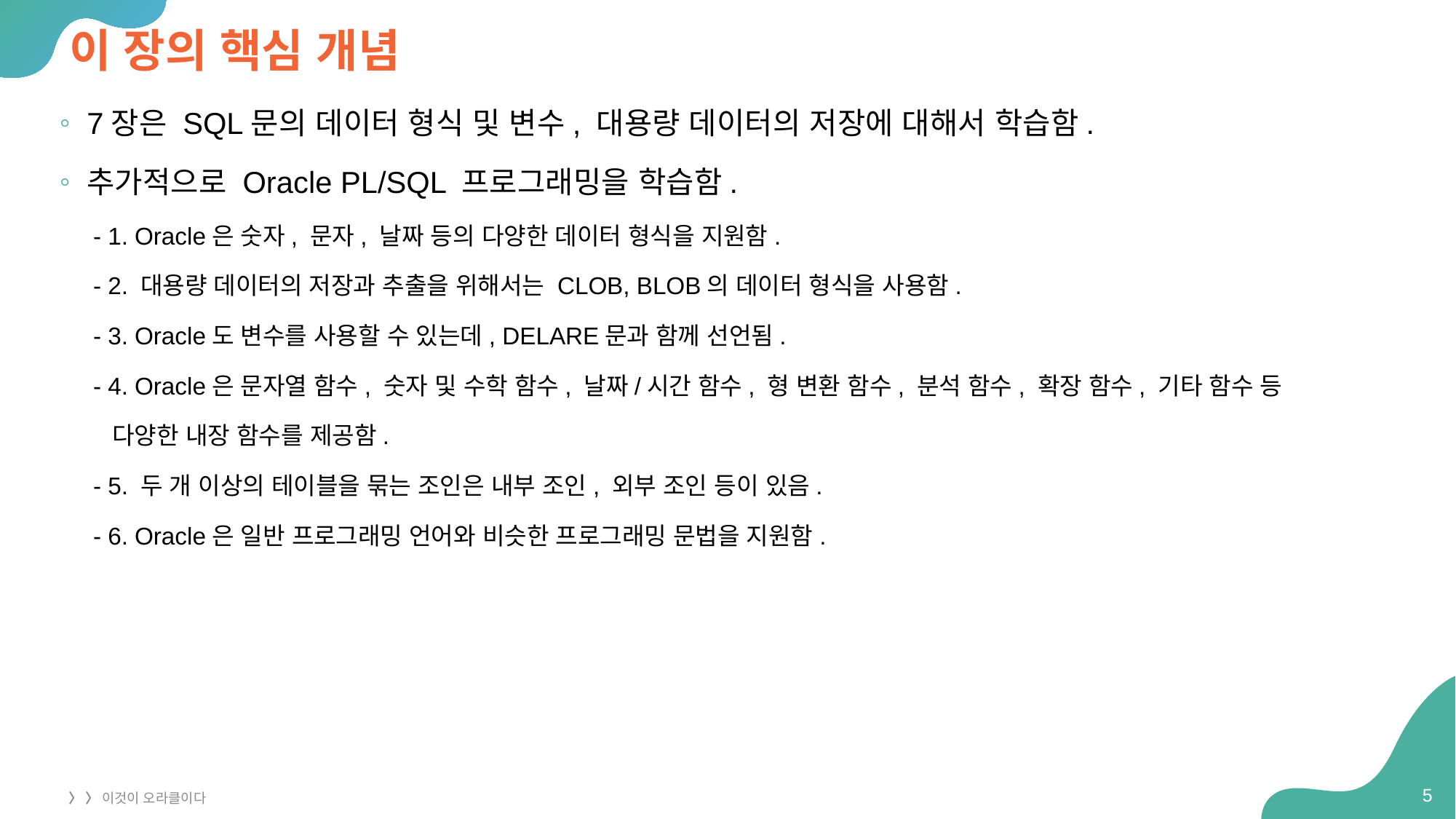

# 이 장의 핵심 개념
7장은 SQL문의 데이터 형식 및 변수, 대용량 데이터의 저장에 대해서 학습함.
추가적으로 Oracle PL/SQL 프로그래밍을 학습함.
     - 1. Oracle은 숫자, 문자, 날짜 등의 다양한 데이터 형식을 지원함.
     - 2. 대용량 데이터의 저장과 추출을 위해서는 CLOB, BLOB의 데이터 형식을 사용함.
     - 3. Oracle도 변수를 사용할 수 있는데, DELARE문과 함께 선언됨.
     - 4. Oracle은 문자열 함수, 숫자 및 수학 함수, 날짜/시간 함수, 형 변환 함수, 분석 함수, 확장 함수, 기타 함수 등
       다양한 내장 함수를 제공함.
     - 5. 두 개 이상의 테이블을 묶는 조인은 내부 조인, 외부 조인 등이 있음.
     - 6. Oracle은 일반 프로그래밍 언어와 비슷한 프로그래밍 문법을 지원함.
5
〉 〉 이것이 오라클이다